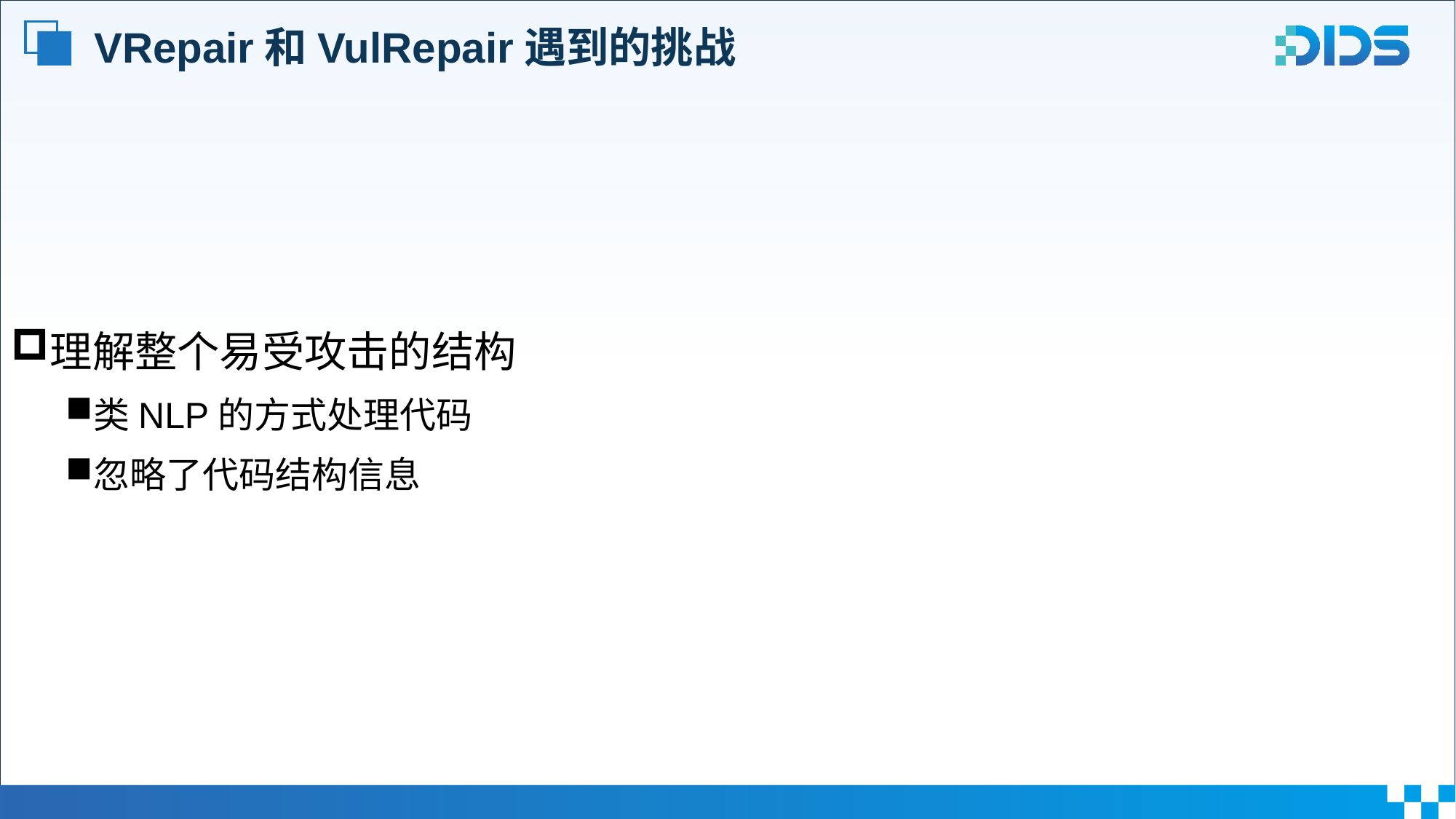

# VRepair和VulRepair遇到的挑战
理解整个易受攻击的结构
类NLP的方式处理代码
忽略了代码结构信息